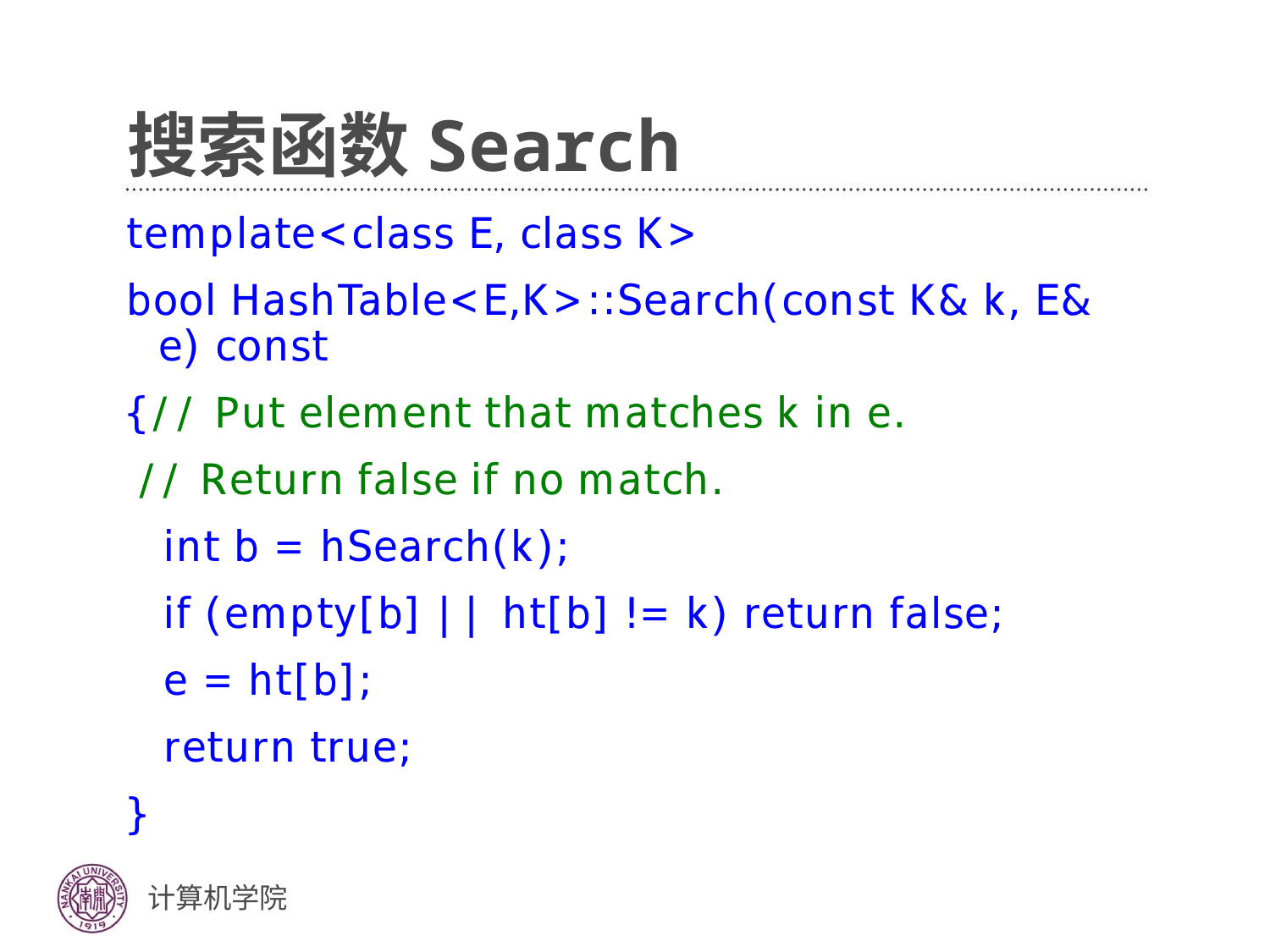

# 搜索函数Search
template<class E, class K>
bool HashTable<E,K>::Search(const K& k, E& e) const
{// Put element that matches k in e.
 // Return false if no match.
   int b = hSearch(k);
   if (empty[b] || ht[b] != k) return false;
   e = ht[b];
   return true;
}